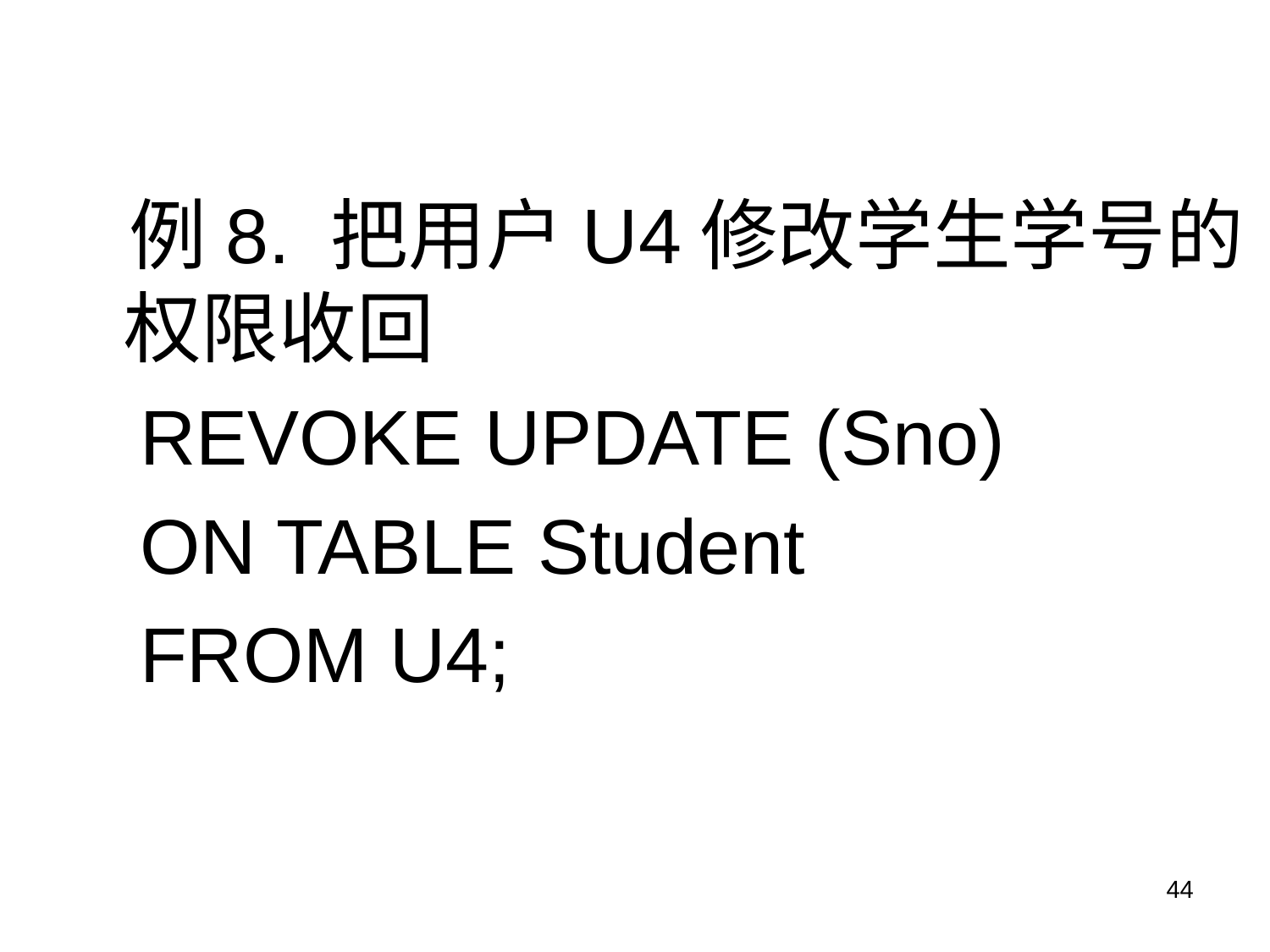

例8. 把用户U4修改学生学号的权限收回
REVOKE UPDATE (Sno)
ON TABLE Student
FROM U4;

44